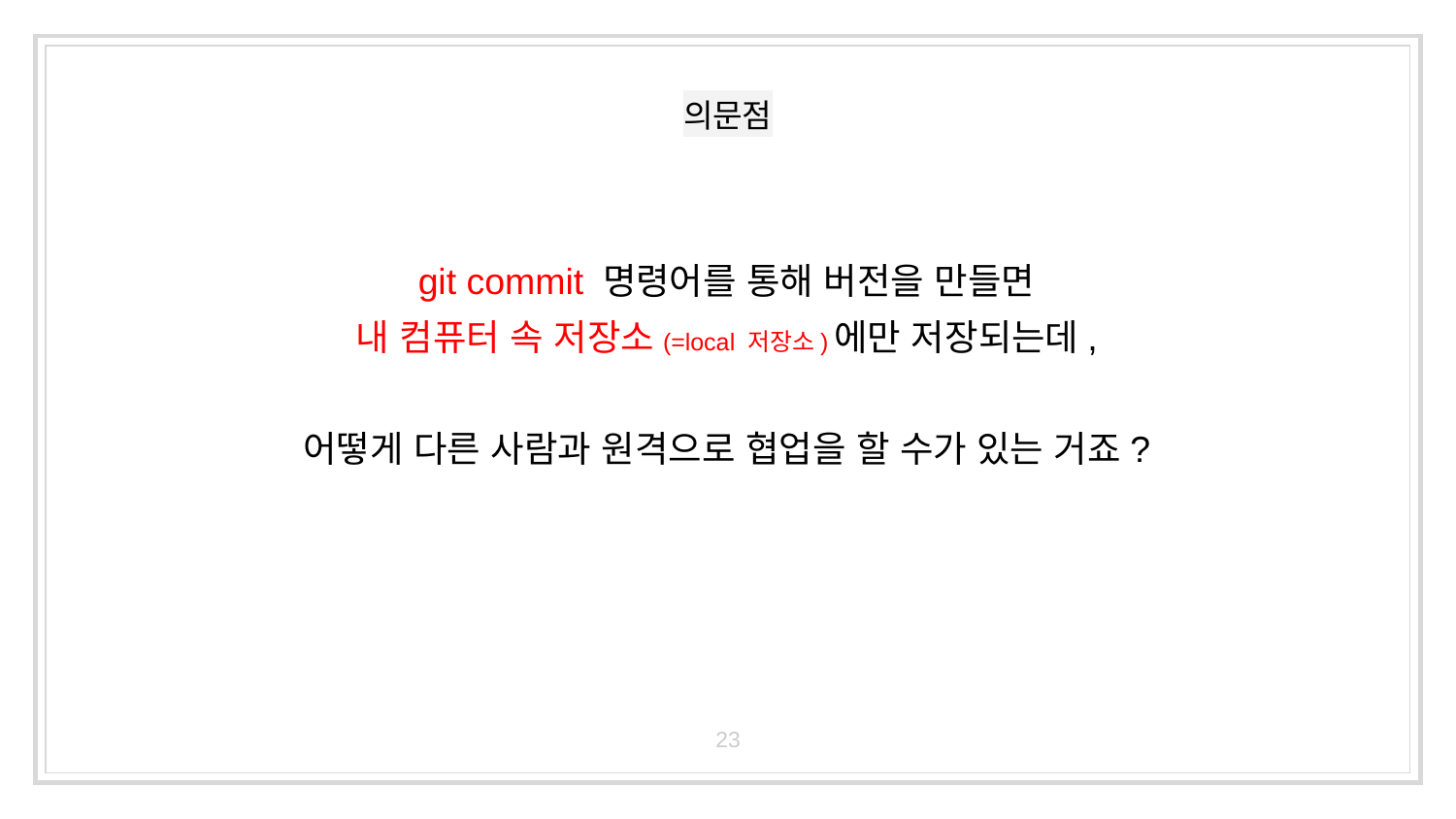

# 의문점
git commit 명령어를 통해 버전을 만들면
내 컴퓨터 속 저장소(=local 저장소)에만 저장되는데,

어떻게 다른 사람과 원격으로 협업을 할 수가 있는 거죠?
23